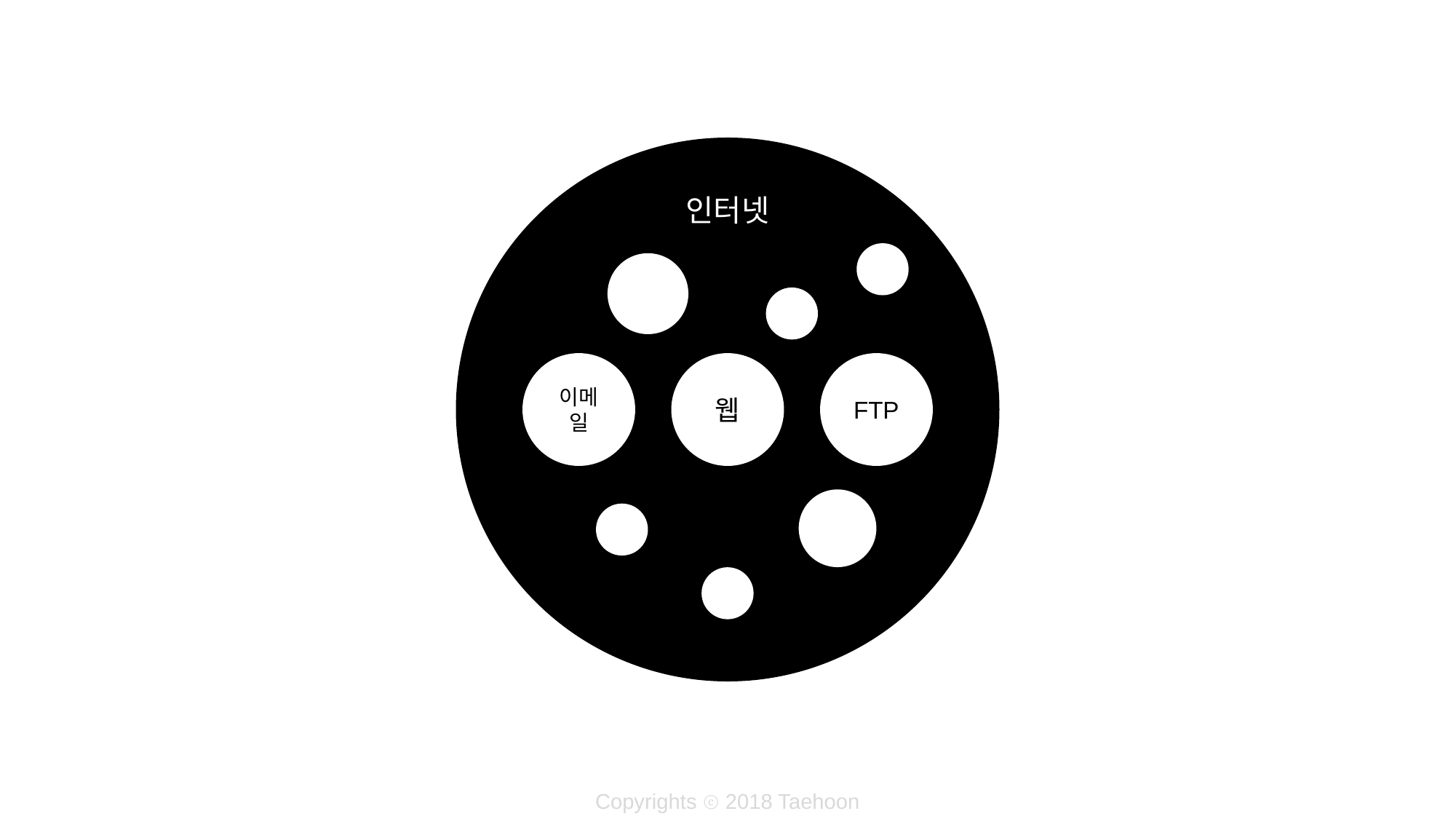

인터넷

이메일
웹
FTP

Copyrights ⓒ 2018 Taehoon